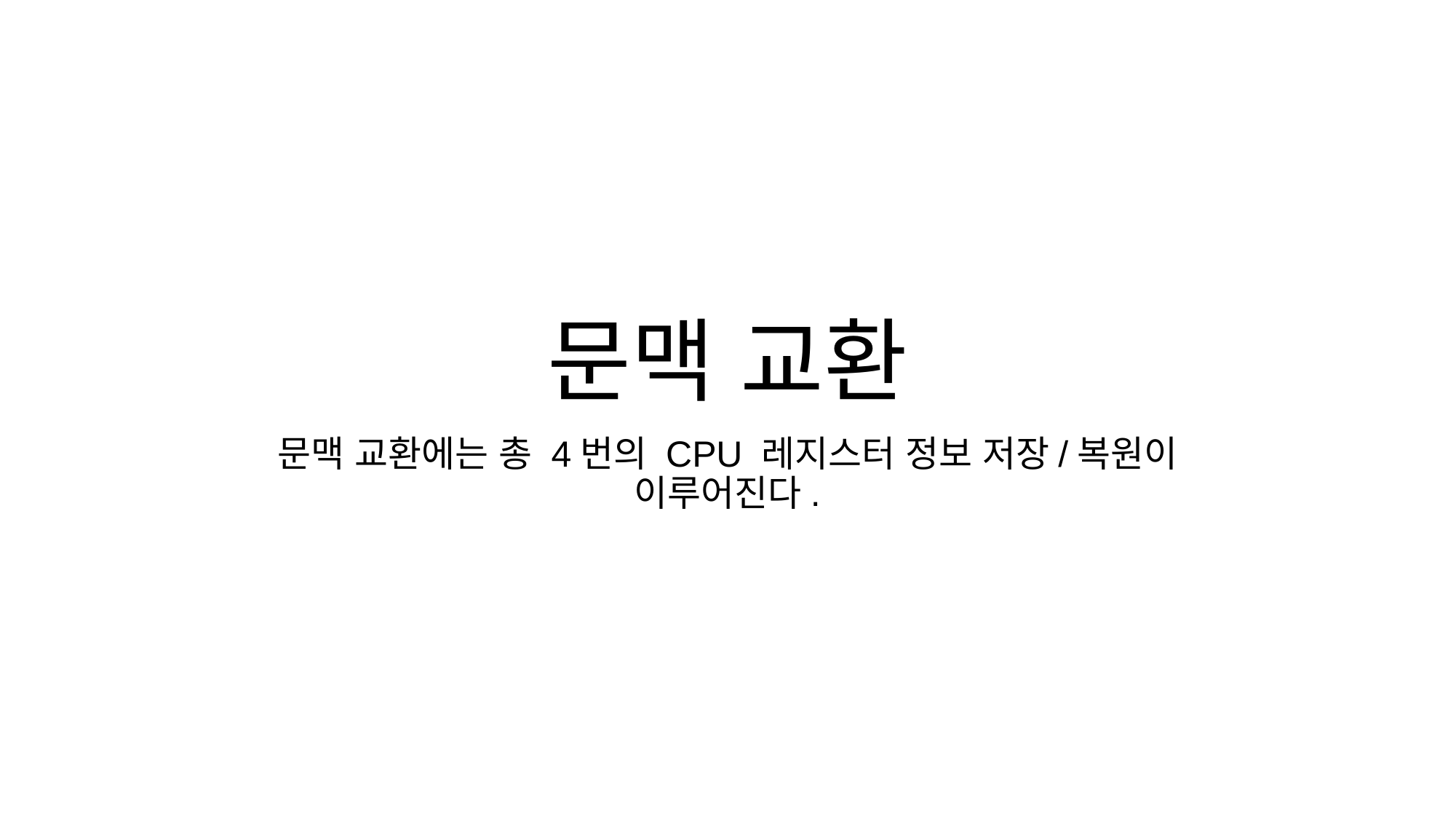

# 문맥 교환
문맥 교환에는 총 4번의 CPU 레지스터 정보 저장/복원이 이루어진다.